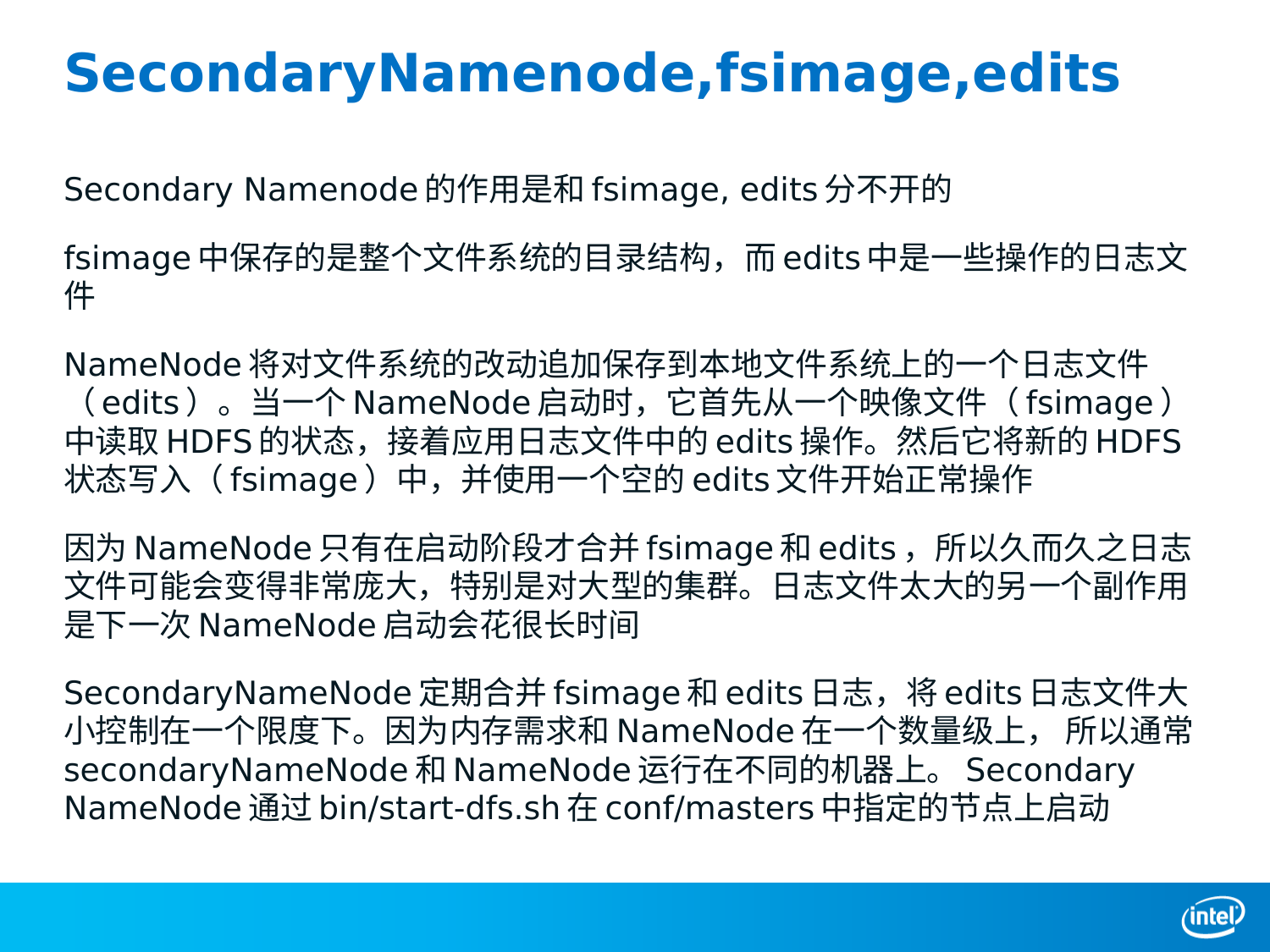

# SecondaryNamenode,fsimage,edits
Secondary Namenode的作用是和fsimage, edits分不开的
fsimage中保存的是整个文件系统的目录结构，而edits中是一些操作的日志文件
NameNode将对文件系统的改动追加保存到本地文件系统上的一个日志文件（edits）。当一个NameNode启动时，它首先从一个映像文件（fsimage）中读取HDFS的状态，接着应用日志文件中的edits操作。然后它将新的HDFS状态写入（fsimage）中，并使用一个空的edits文件开始正常操作
因为NameNode只有在启动阶段才合并fsimage和edits，所以久而久之日志文件可能会变得非常庞大，特别是对大型的集群。日志文件太大的另一个副作用是下一次NameNode启动会花很长时间
SecondaryNameNode定期合并fsimage和edits日志，将edits日志文件大小控制在一个限度下。因为内存需求和NameNode在一个数量级上， 所以通常secondaryNameNode和NameNode运行在不同的机器上。Secondary NameNode通过bin/start-dfs.sh在conf/masters中指定的节点上启动